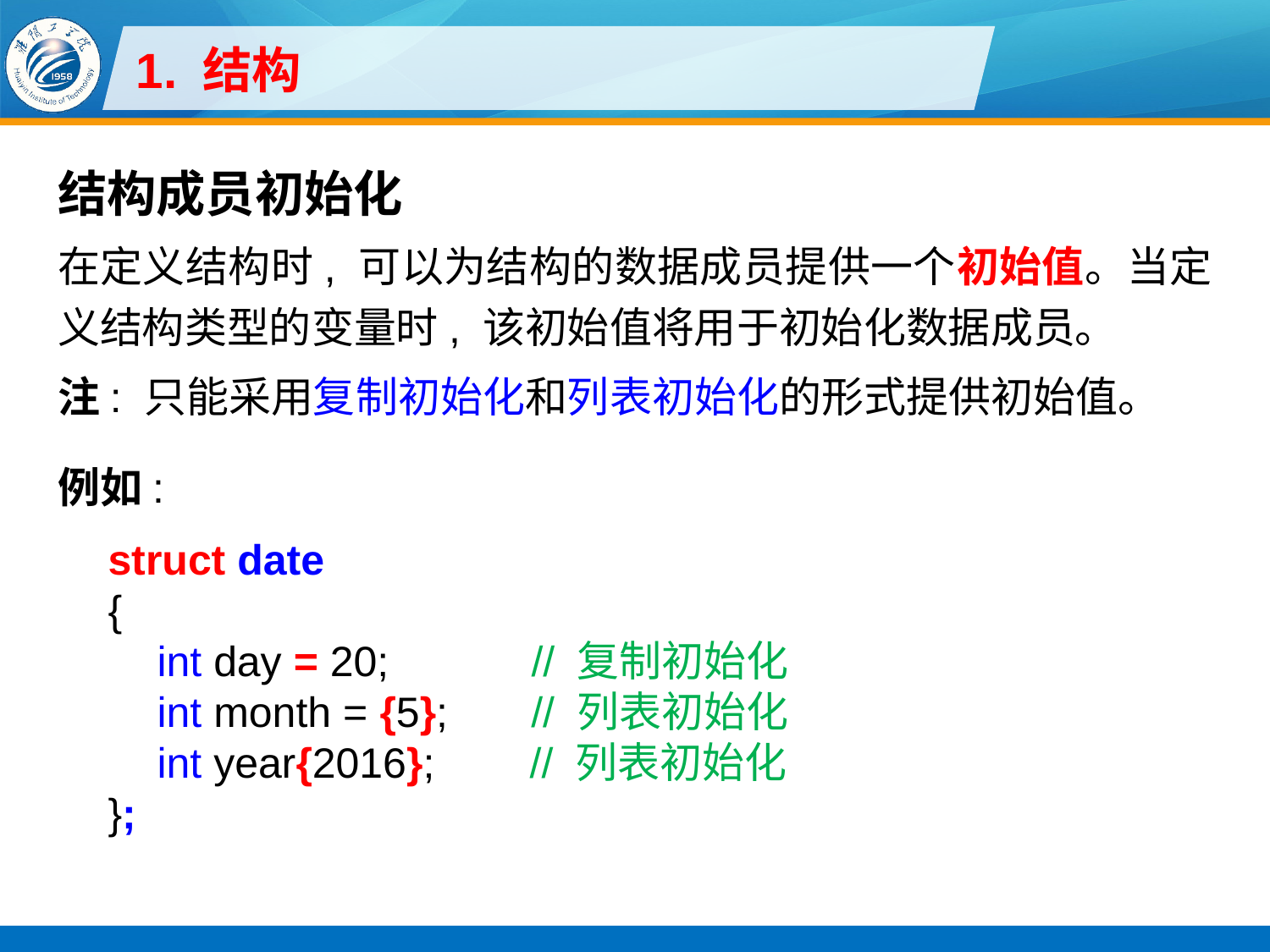

# 1. 结构
结构成员初始化
在定义结构时, 可以为结构的数据成员提供一个初始值。当定义结构类型的变量时, 该初始值将用于初始化数据成员。
注: 只能采用复制初始化和列表初始化的形式提供初始值。
例如:
struct date
{
int day = 20;            // 复制初始化
int month = {5};       // 列表初始化
int year{2016};        // 列表初始化
};